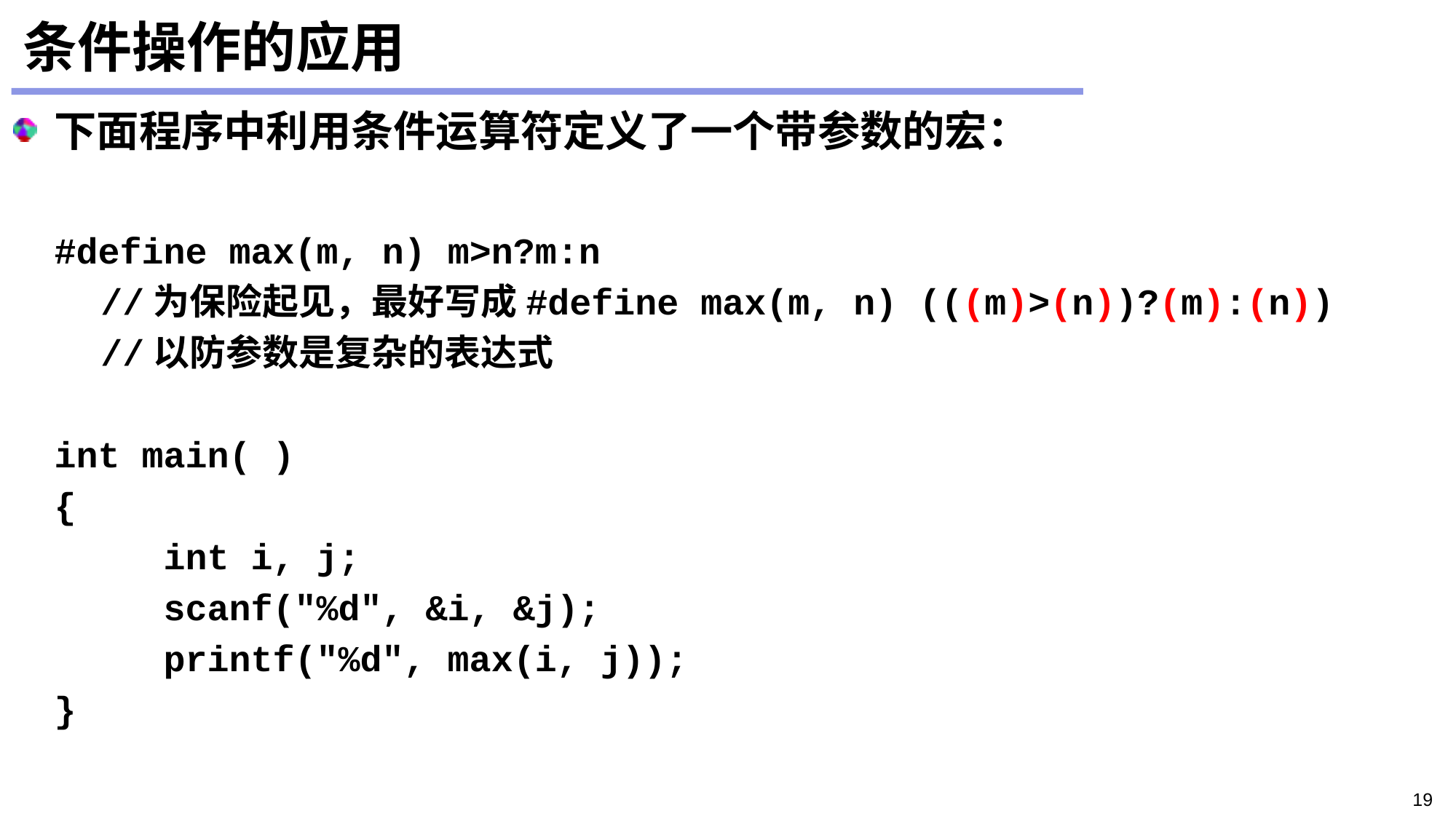

# 条件操作的应用
下面程序中利用条件运算符定义了一个带参数的宏：

	#define max(m, n) m>n?m:n
    //为保险起见，最好写成#define max(m, n) (((m)>(n))?(m):(n))
    //以防参数是复杂的表达式

	int main( )
	{
		int i, j;
		scanf("%d", &i, &j);
		printf("%d", max(i, j));
	}
19